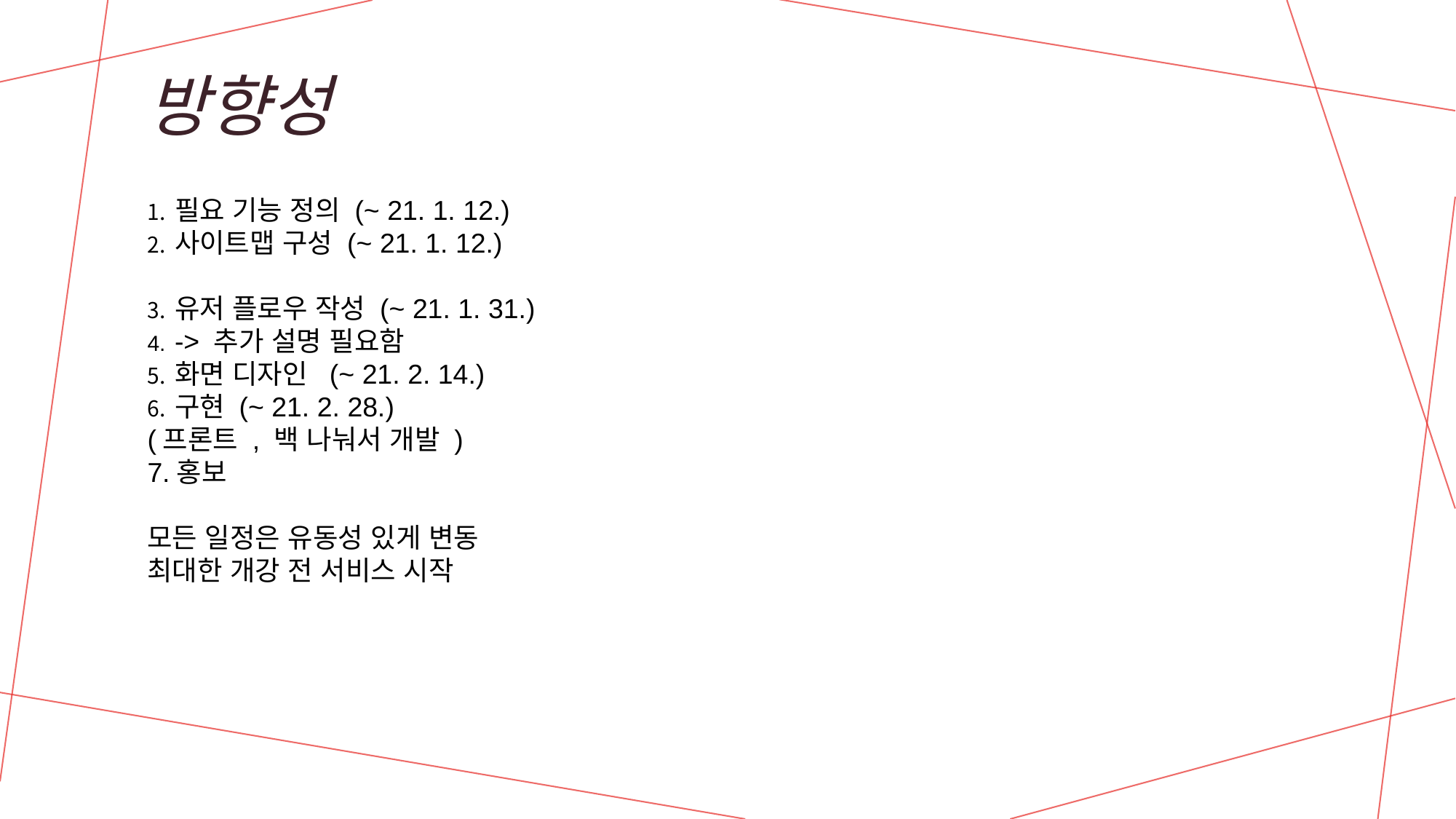

# 방향성
필요 기능 정의 (~ 21. 1. 12.)
사이트맵 구성 (~ 21. 1. 12.)

유저 플로우 작성 (~ 21. 1. 31.)
-> 추가 설명 필요함
화면 디자인  (~ 21. 2. 14.)
구현 (~ 21. 2. 28.)
(프론트 , 백 나눠서 개발 )
7.홍보

모든 일정은 유동성 있게 변동
최대한 개강 전 서비스 시작